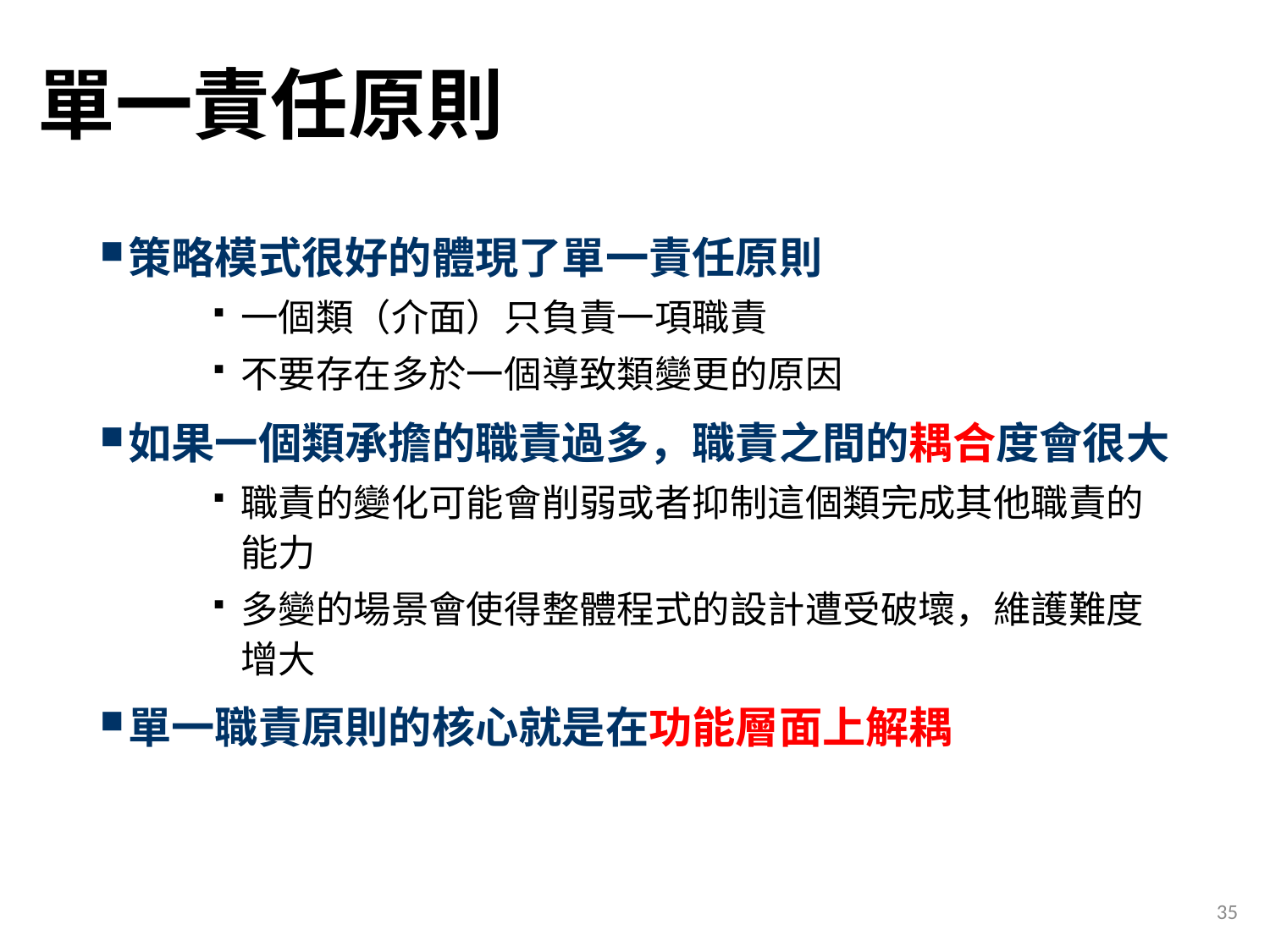

# 單一責任原則
策略模式很好的體現了單一責任原則
一個類（介面）只負責一項職責
不要存在多於一個導致類變更的原因
如果一個類承擔的職責過多，職責之間的耦合度會很大
職責的變化可能會削弱或者抑制這個類完成其他職責的能力
多變的場景會使得整體程式的設計遭受破壞，維護難度增大
單一職責原則的核心就是在功能層面上解耦

35